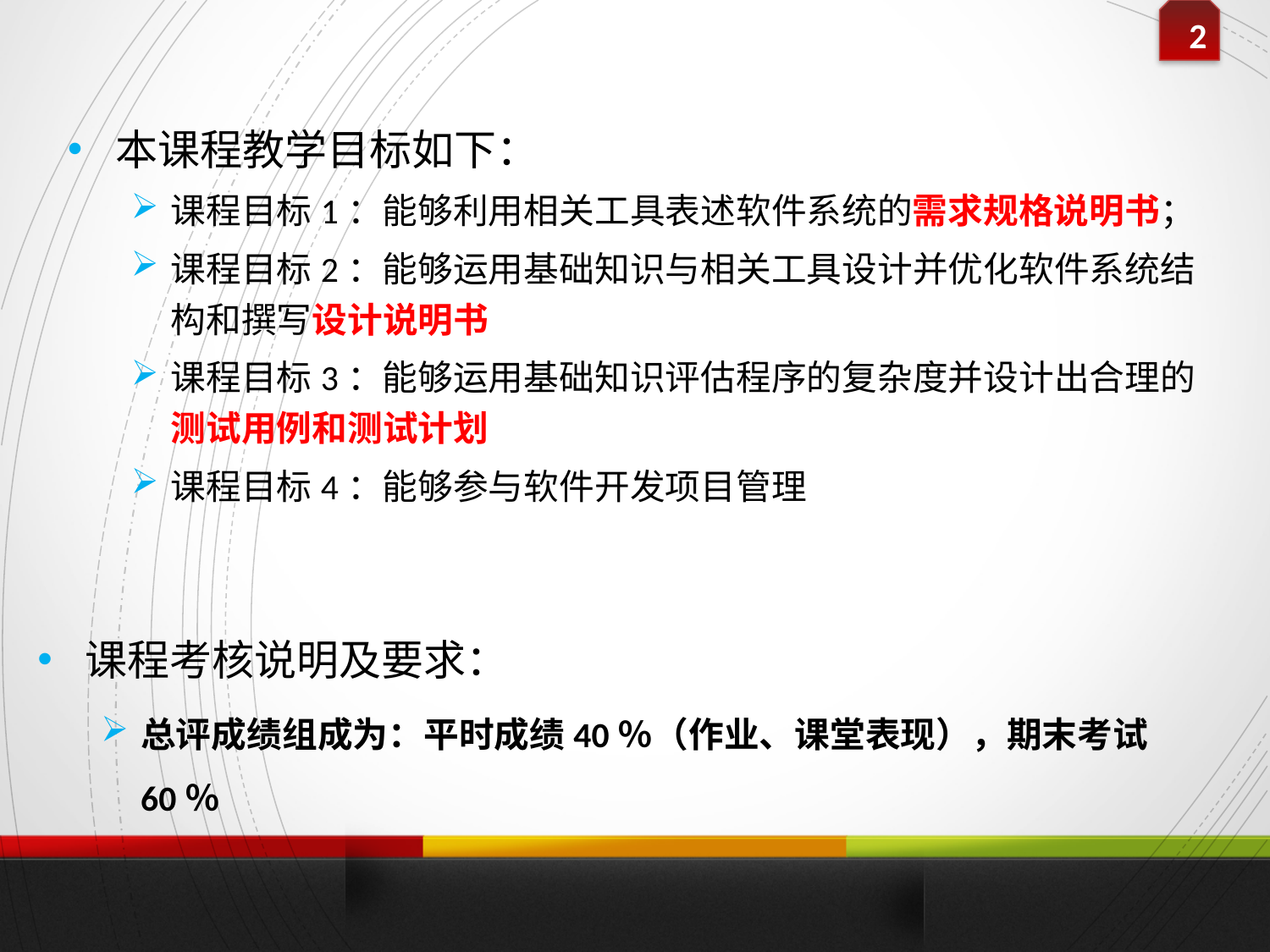

本课程教学目标如下：
课程目标1：能够利用相关工具表述软件系统的需求规格说明书；
课程目标2：能够运用基础知识与相关工具设计并优化软件系统结构和撰写设计说明书
课程目标3：能够运用基础知识评估程序的复杂度并设计出合理的测试用例和测试计划
课程目标4：能够参与软件开发项目管理
课程考核说明及要求：
总评成绩组成为：平时成绩40％（作业、课堂表现），期末考试60％